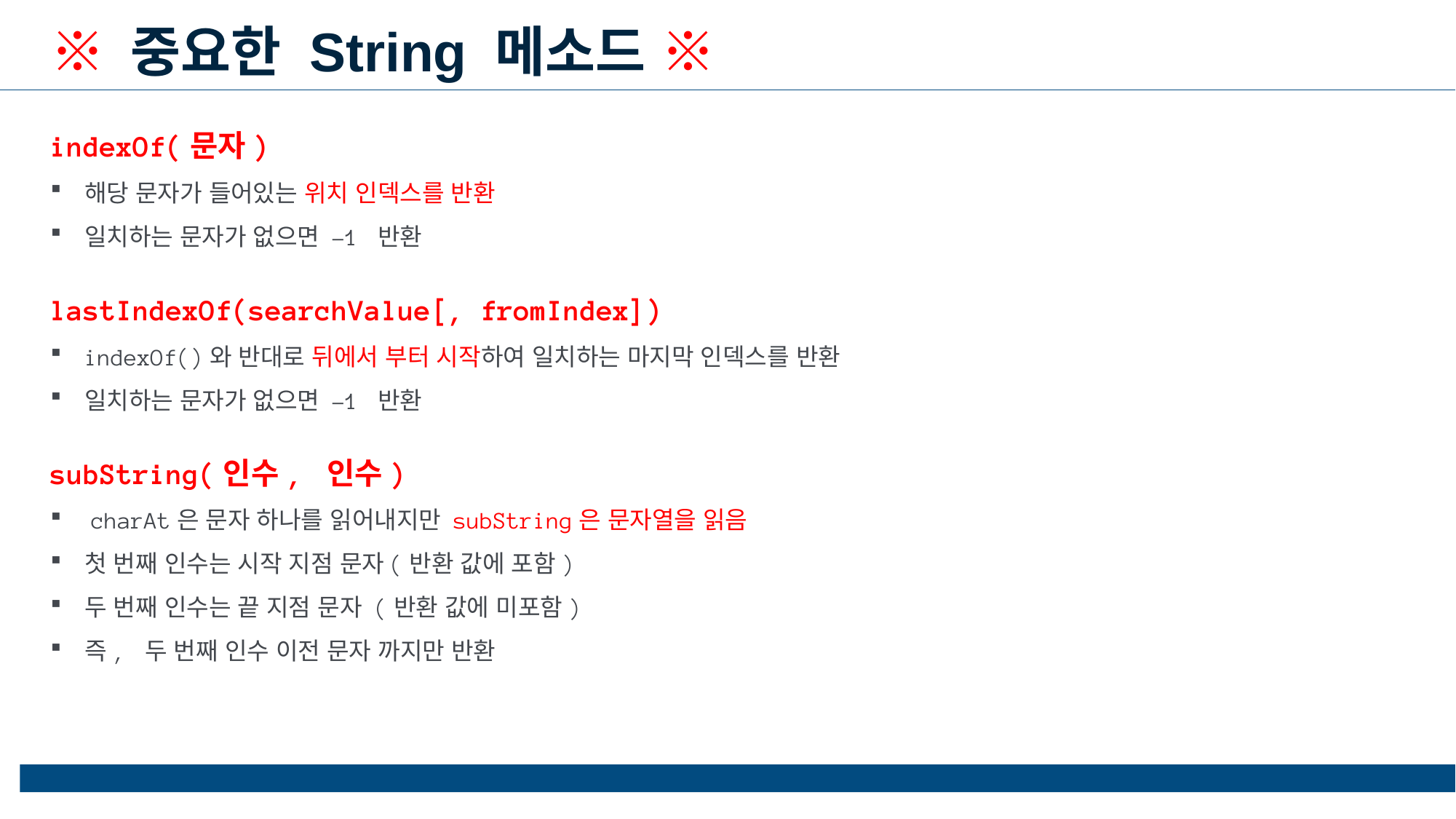

※ 중요한 String 메소드 ※
indexOf(문자)
해당 문자가 들어있는 위치 인덱스를 반환
일치하는 문자가 없으면 -1 반환

lastIndexOf(searchValue[, fromIndex])
indexOf()와 반대로 뒤에서 부터 시작하여 일치하는 마지막 인덱스를 반환
일치하는 문자가 없으면 -1 반환

subString(인수, 인수)
charAt은 문자 하나를 읽어내지만 subString은 문자열을 읽음
첫 번째 인수는 시작 지점 문자(반환 값에 포함)
두 번째 인수는 끝 지점 문자 (반환 값에 미포함)
즉, 두 번째 인수 이전 문자 까지만 반환